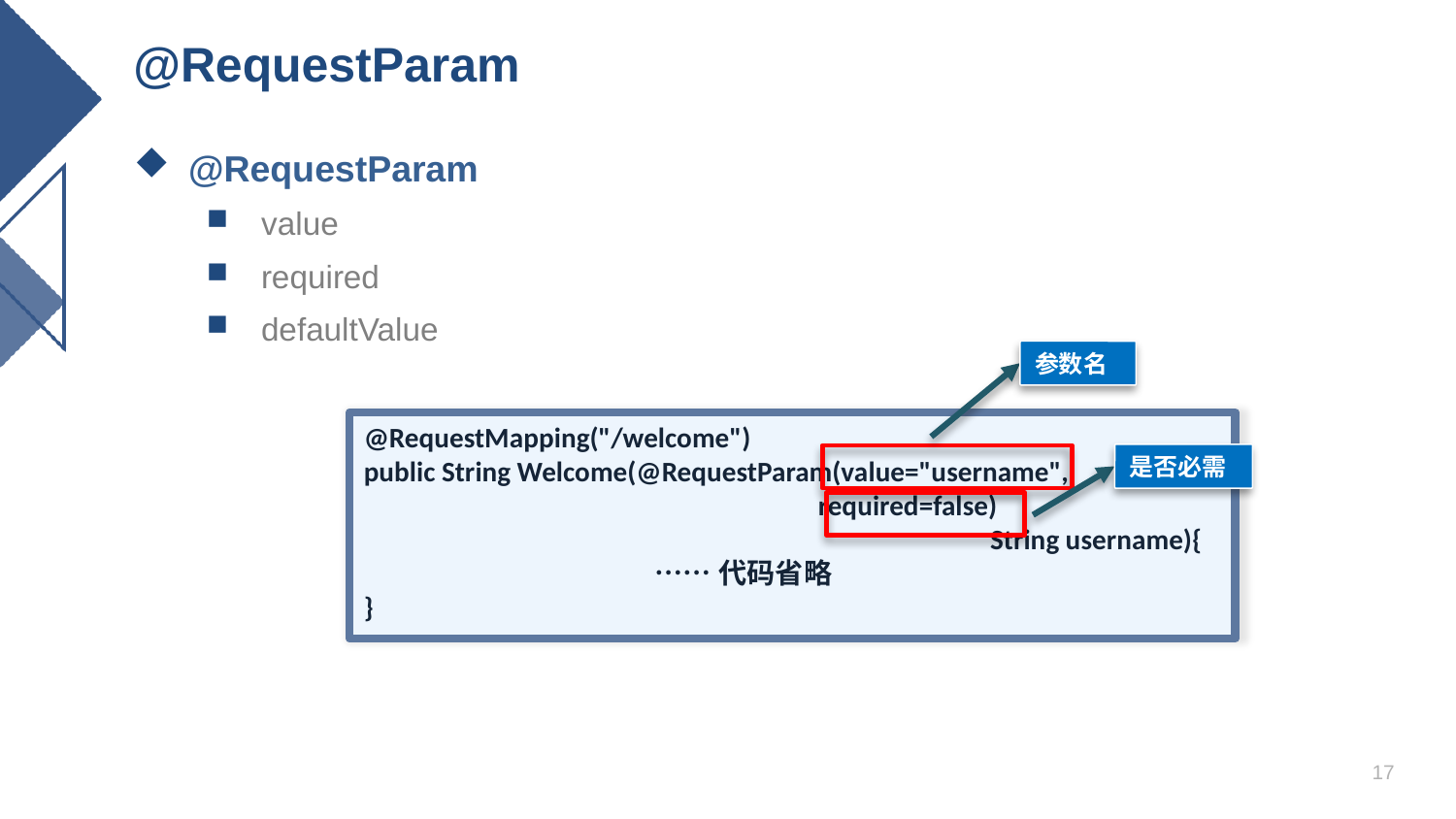

# @RequestParam
@RequestParam
value
required
defaultValue
参数名
@RequestMapping("/welcome")
public String Welcome(@RequestParam(value="username",
                                                                        required=false)                                               				       String username){
		……代码省略
}
是否必需

17